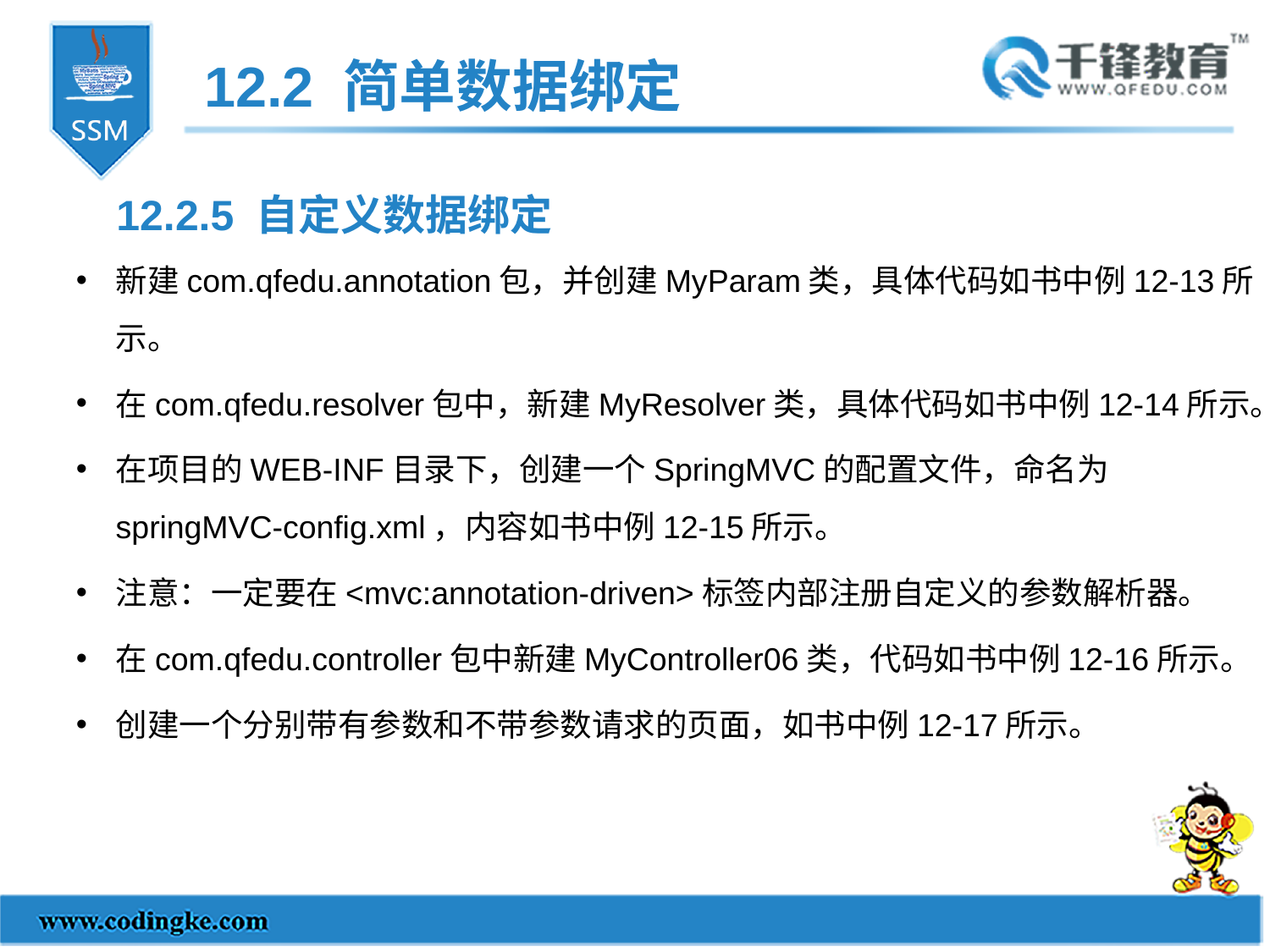

12.2 简单数据绑定
12.2.5 自定义数据绑定
新建com.qfedu.annotation包，并创建MyParam类，具体代码如书中例12-13所示。
在com.qfedu.resolver包中，新建MyResolver类，具体代码如书中例12-14所示。
在项目的WEB-INF目录下，创建一个SpringMVC的配置文件，命名为springMVC-config.xml，内容如书中例12-15所示。
注意：一定要在<mvc:annotation-driven>标签内部注册自定义的参数解析器。
在com.qfedu.controller包中新建MyController06类，代码如书中例12-16所示。
创建一个分别带有参数和不带参数请求的页面，如书中例12-17所示。